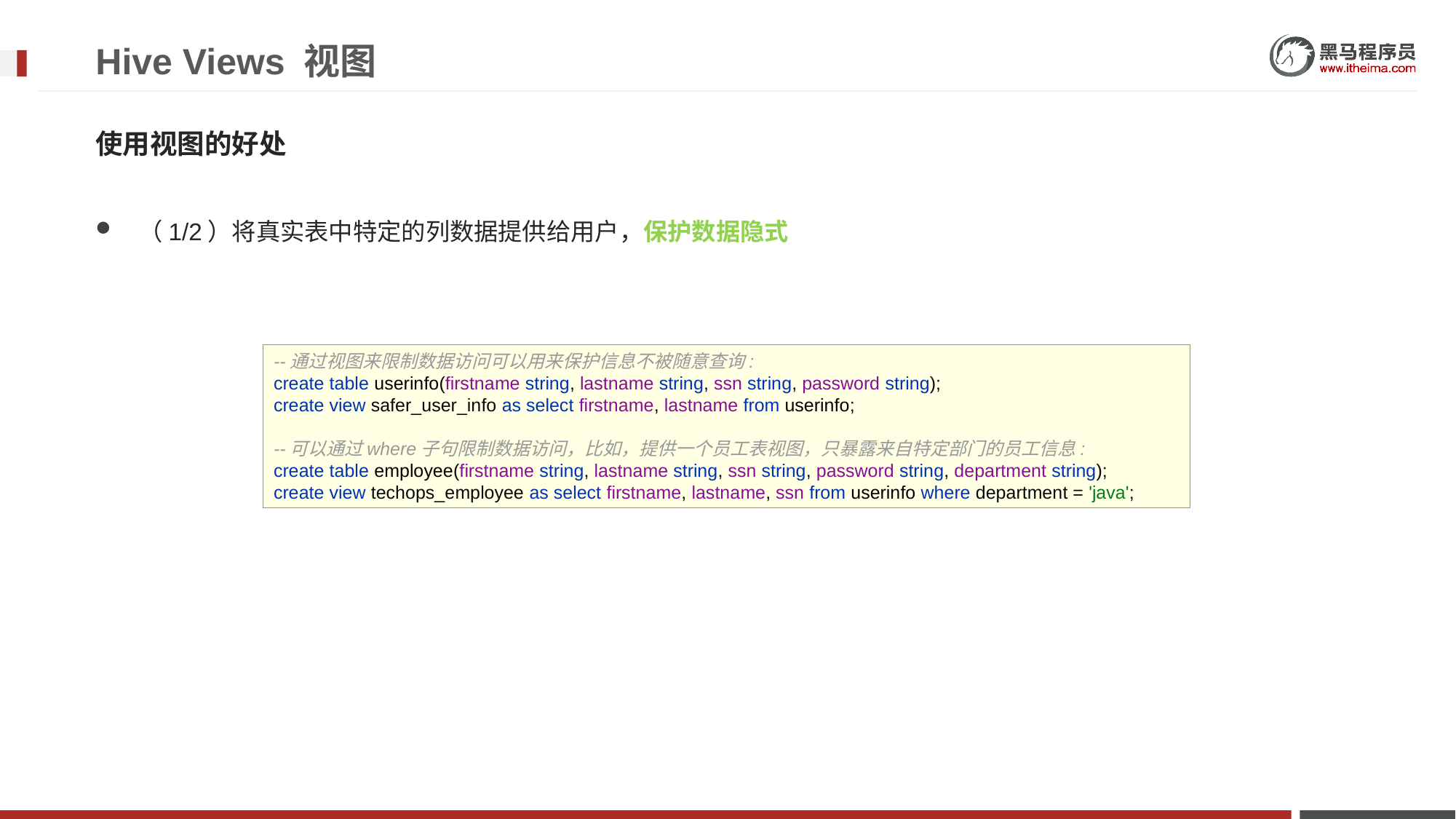

# Hive Views 视图
使用视图的好处
（1/2）将真实表中特定的列数据提供给用户，保护数据隐式
--通过视图来限制数据访问可以用来保护信息不被随意查询:
create table userinfo(firstname string, lastname string, ssn string, password string);
create view safer_user_info as select firstname, lastname from userinfo;
--可以通过where子句限制数据访问，比如，提供一个员工表视图，只暴露来自特定部门的员工信息:
create table employee(firstname string, lastname string, ssn string, password string, department string);
create view techops_employee as select firstname, lastname, ssn from userinfo where department = 'java';